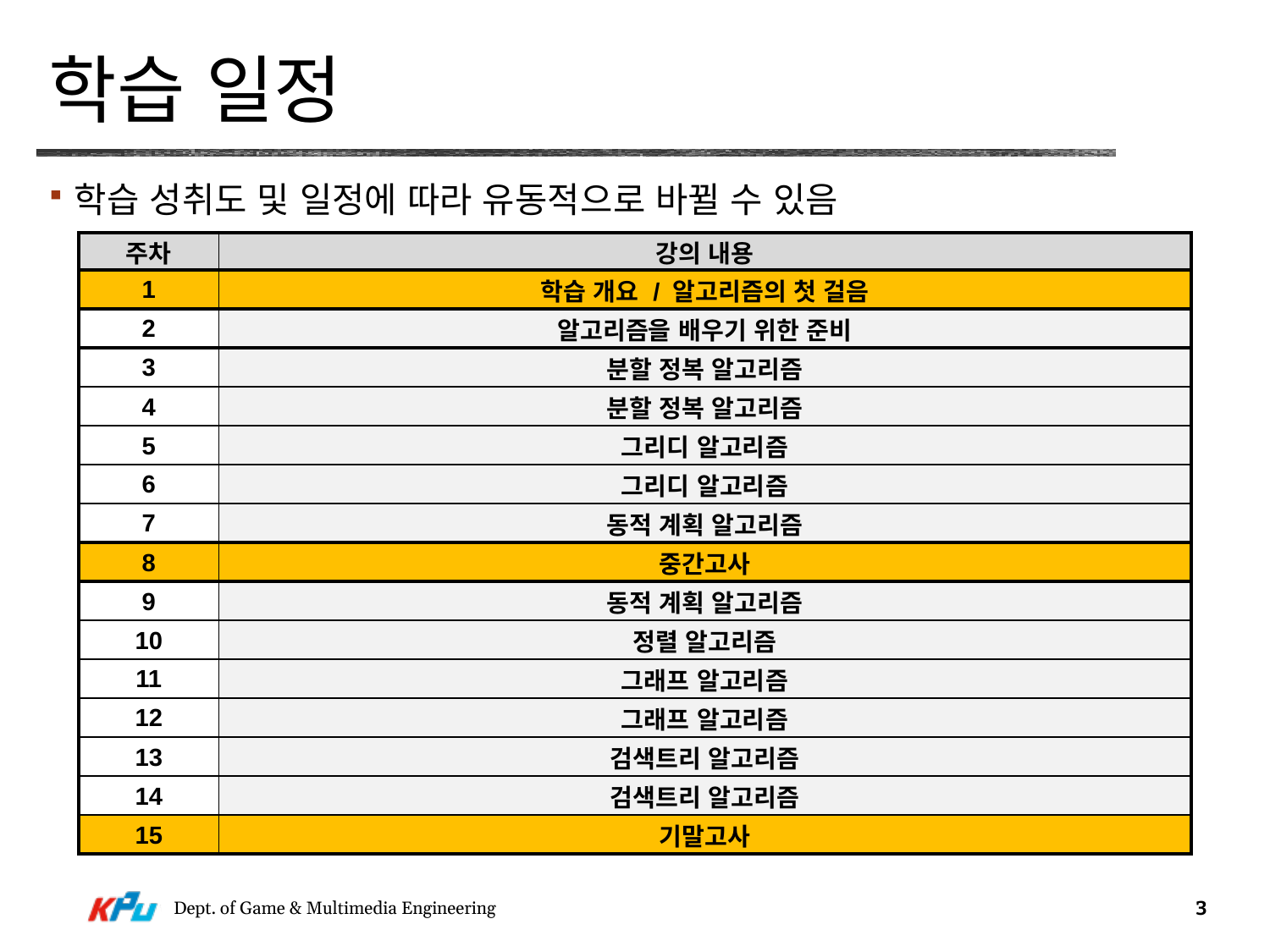

# 학습 일정
학습 성취도 및 일정에 따라 유동적으로 바뀔 수 있음

| 주차 | 강의 내용 |
| --- | --- |
| 1 | 학습 개요 / 알고리즘의 첫 걸음 |
| 2 | 알고리즘을 배우기 위한 준비 |
| 3 | 분할 정복 알고리즘 |
| 4 | 분할 정복 알고리즘 |
| 5 | 그리디 알고리즘 |
| 6 | 그리디 알고리즘 |
| 7 | 동적 계획 알고리즘 |
| 8 | 중간고사 |
| 9 | 동적 계획 알고리즘 |
| 10 | 정렬 알고리즘 |
| 11 | 그래프 알고리즘 |
| 12 | 그래프 알고리즘 |
| 13 | 검색트리 알고리즘 |
| 14 | 검색트리 알고리즘 |
| 15 | 기말고사 |
Dept. of Game & Multimedia Engineering
3